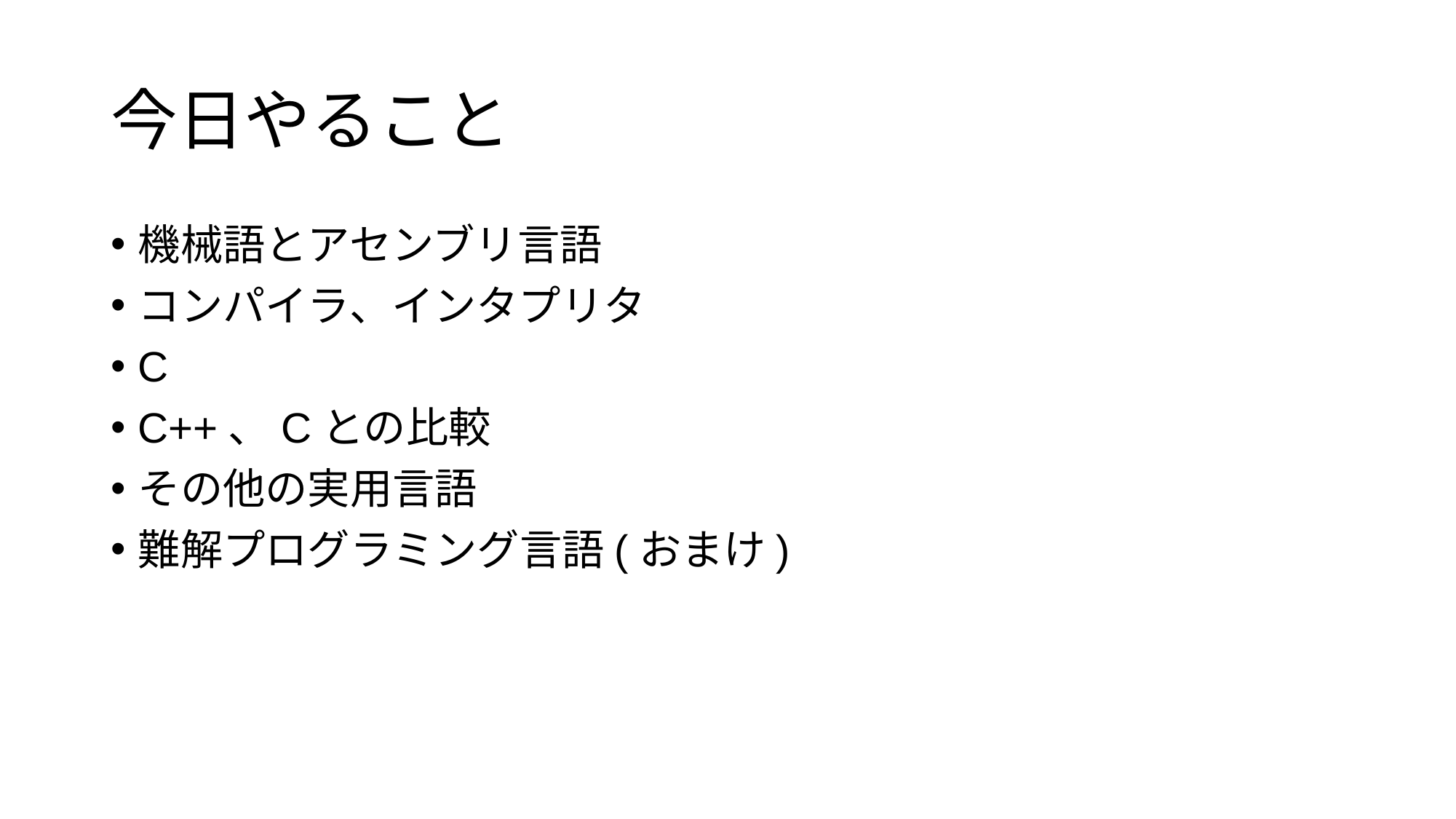

# 今日やること
機械語とアセンブリ言語
コンパイラ、インタプリタ
C
C++、Cとの比較
その他の実用言語
難解プログラミング言語(おまけ)